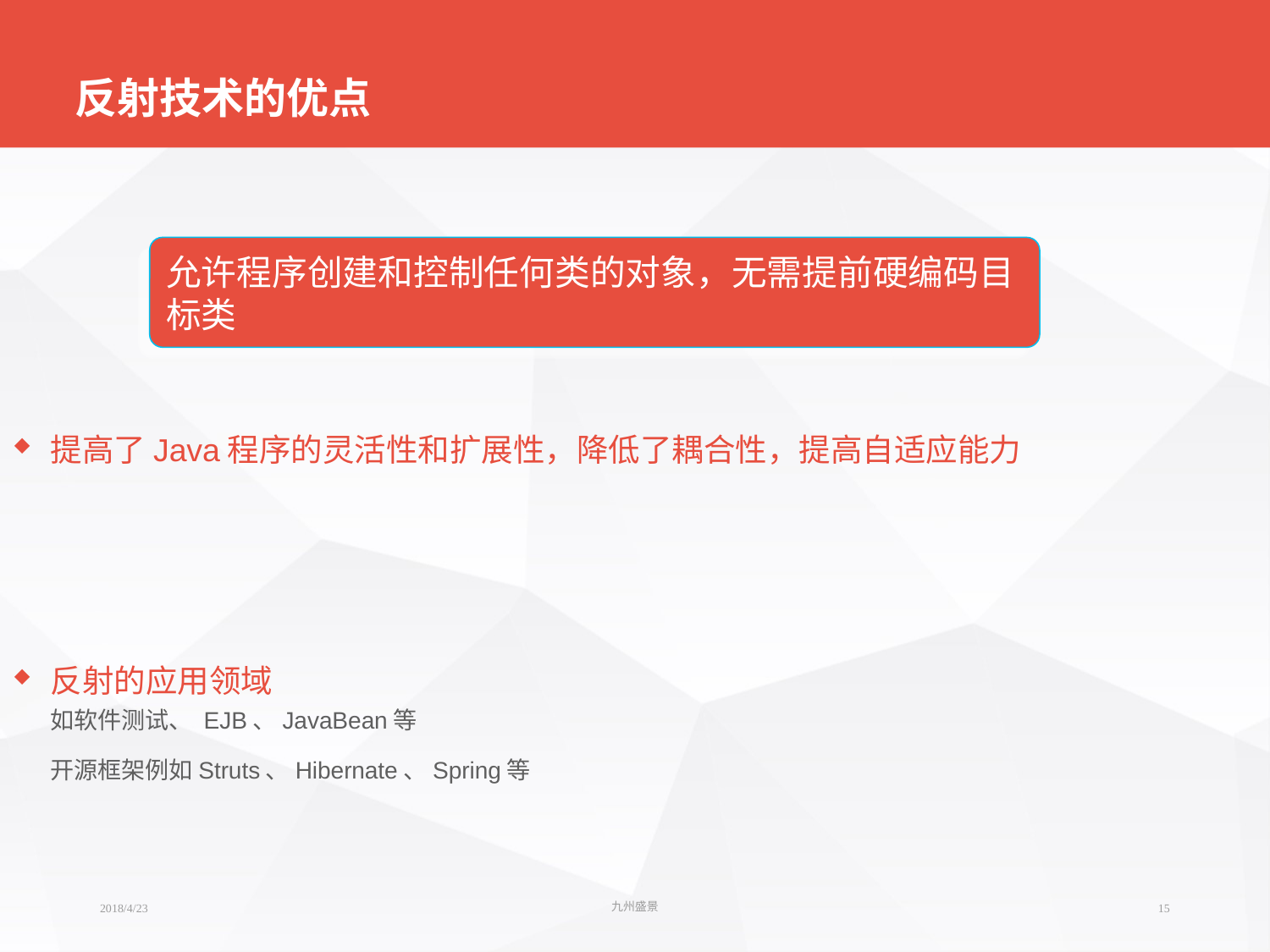

# 反射技术的优点
允许程序创建和控制任何类的对象，无需提前硬编码目标类
提高了Java程序的灵活性和扩展性，降低了耦合性，提高自适应能力

反射的应用领域
如软件测试、 EJB、JavaBean等
开源框架例如Struts、Hibernate、Spring等

2018/4/23
九州盛景
15